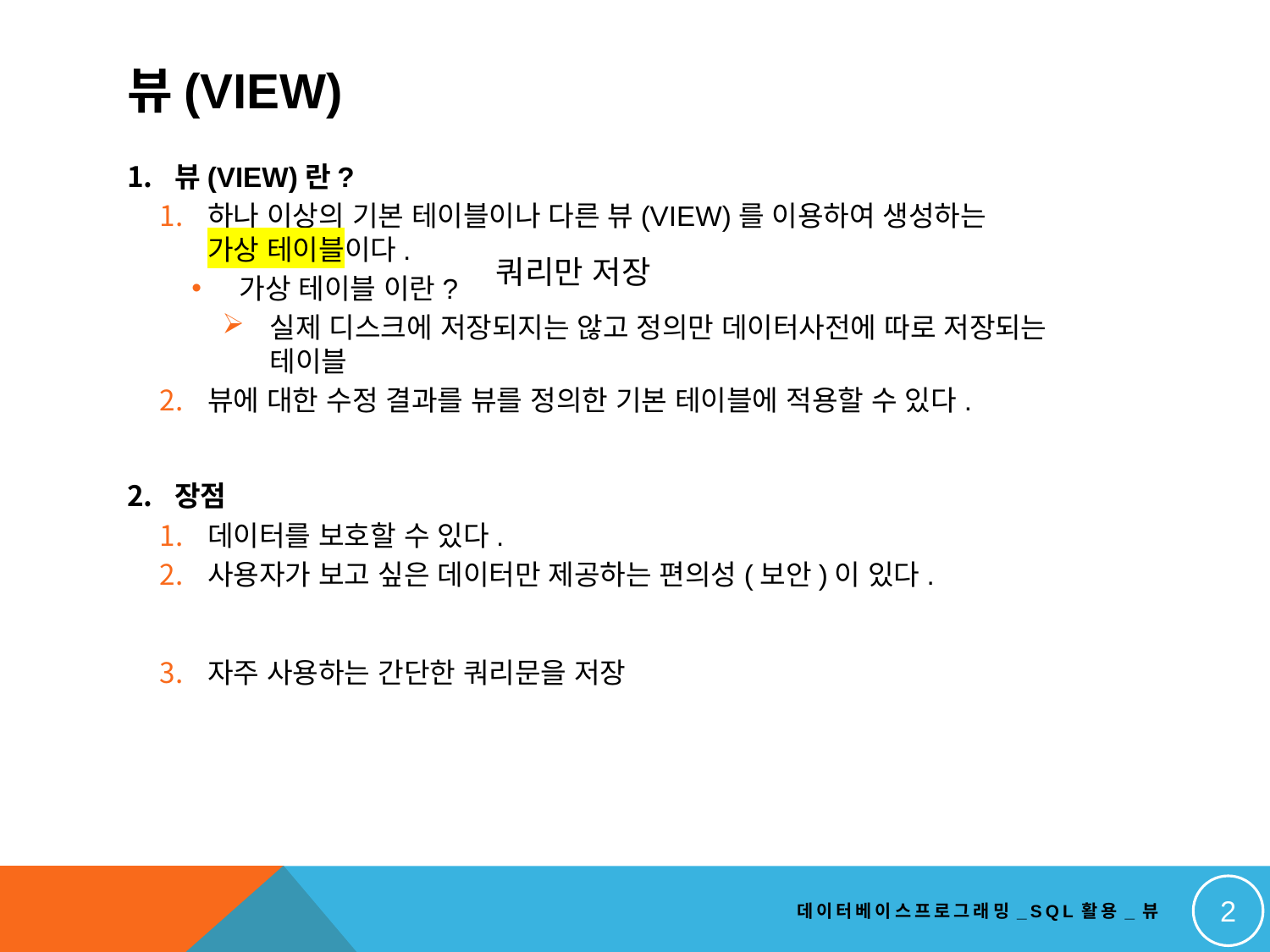

# 뷰(VIEW)
뷰(VIEW)란?
하나 이상의 기본 테이블이나 다른 뷰(VIEW)를 이용하여 생성하는
가상 테이블이다.
가상 테이블 이란?
실제 디스크에 저장되지는 않고 정의만 데이터사전에 따로 저장되는
테이블
뷰에 대한 수정 결과를 뷰를 정의한 기본 테이블에 적용할 수 있다.

장점
데이터를 보호할 수 있다.
사용자가 보고 싶은 데이터만 제공하는 편의성(보안)이 있다.

자주 사용하는 간단한 쿼리문을 저장

쿼리만 저장
2
데이터베이스프로그래밍_SQL활용_뷰